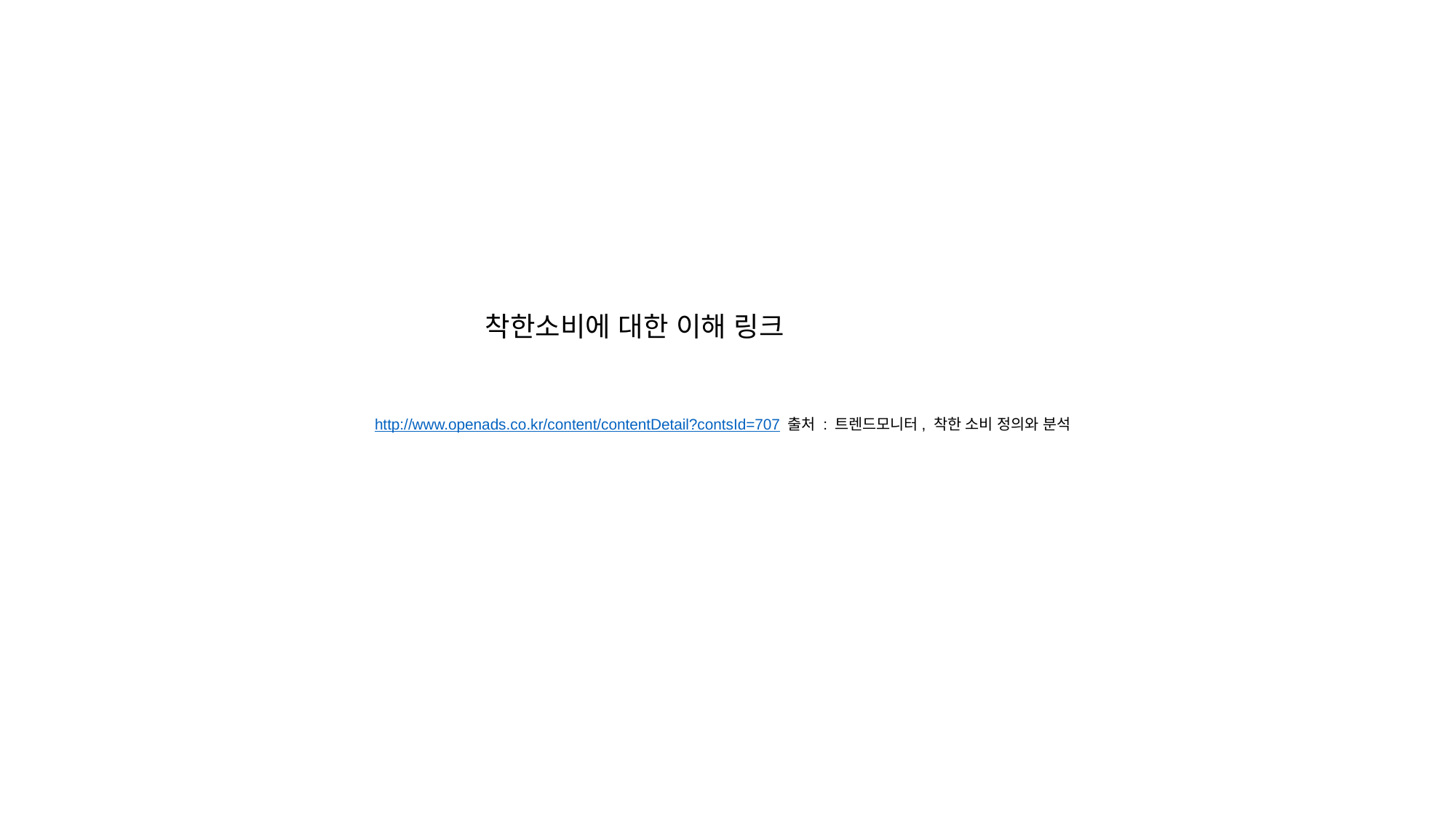

착한소비에 대한 이해 링크
http://www.openads.co.kr/content/contentDetail?contsId=707 출처 : 트렌드모니터, 착한 소비 정의와 분석